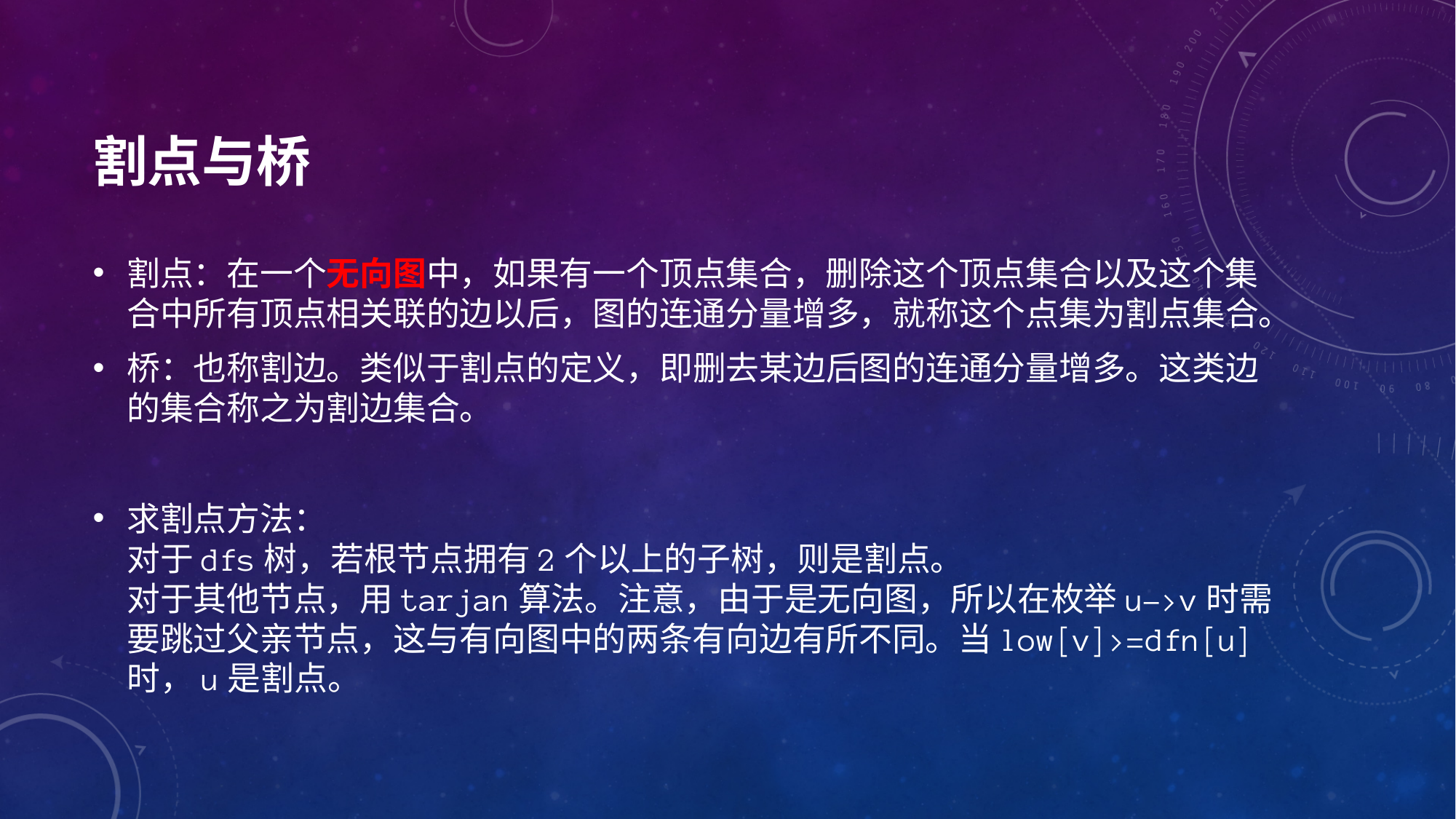

# 割点与桥
割点：在一个无向图中，如果有一个顶点集合，删除这个顶点集合以及这个集合中所有顶点相关联的边以后，图的连通分量增多，就称这个点集为割点集合。
桥：也称割边。类似于割点的定义，即删去某边后图的连通分量增多。这类边的集合称之为割边集合。

求割点方法：
对于dfs树，若根节点拥有2个以上的子树，则是割点。
对于其他节点，用tarjan算法。注意，由于是无向图，所以在枚举u->v时需要跳过父亲节点，这与有向图中的两条有向边有所不同。当low[v]>=dfn[u]时，u是割点。